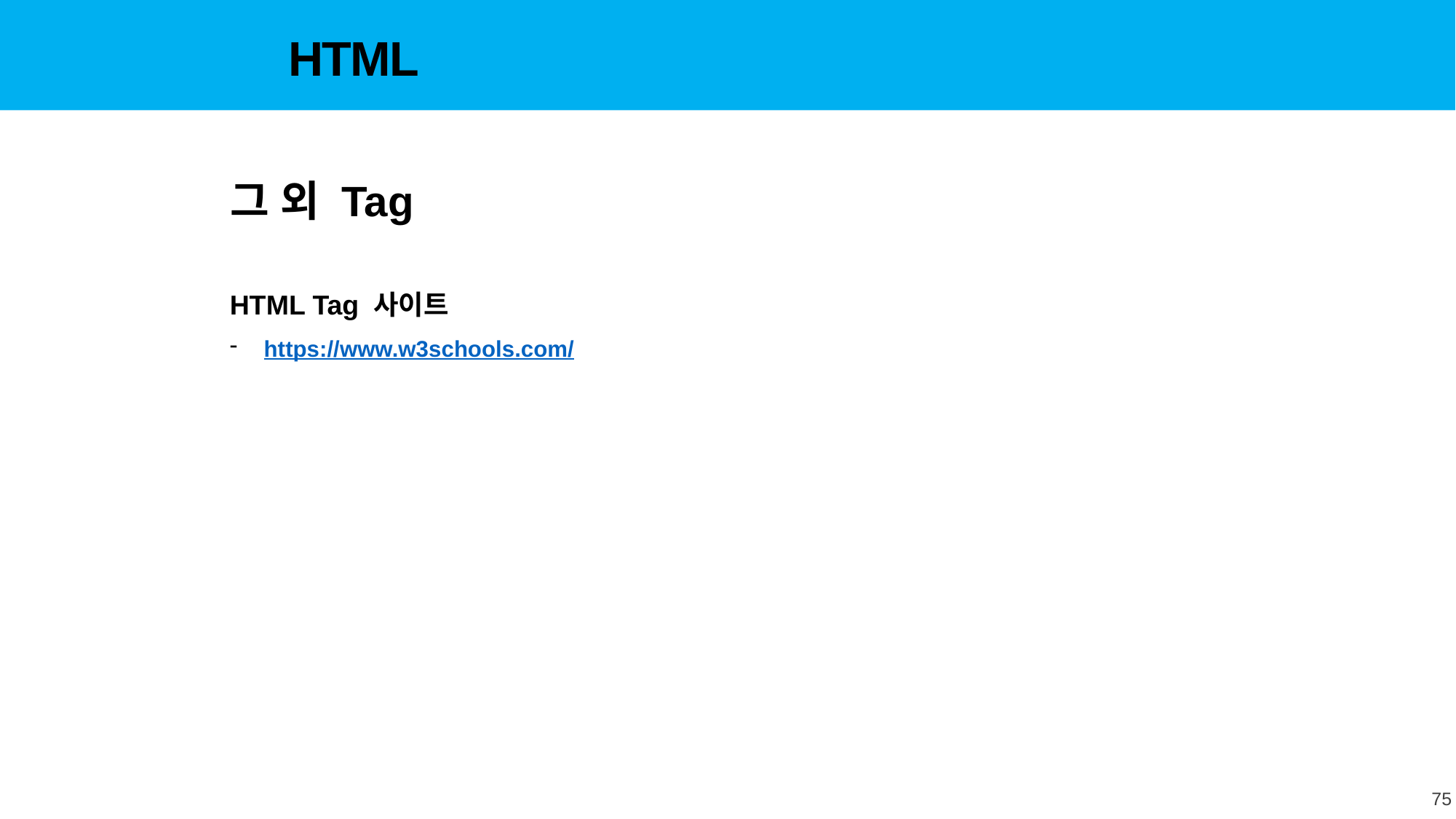

HTML
그 외 Tag
HTML Tag 사이트
https://www.w3schools.com/